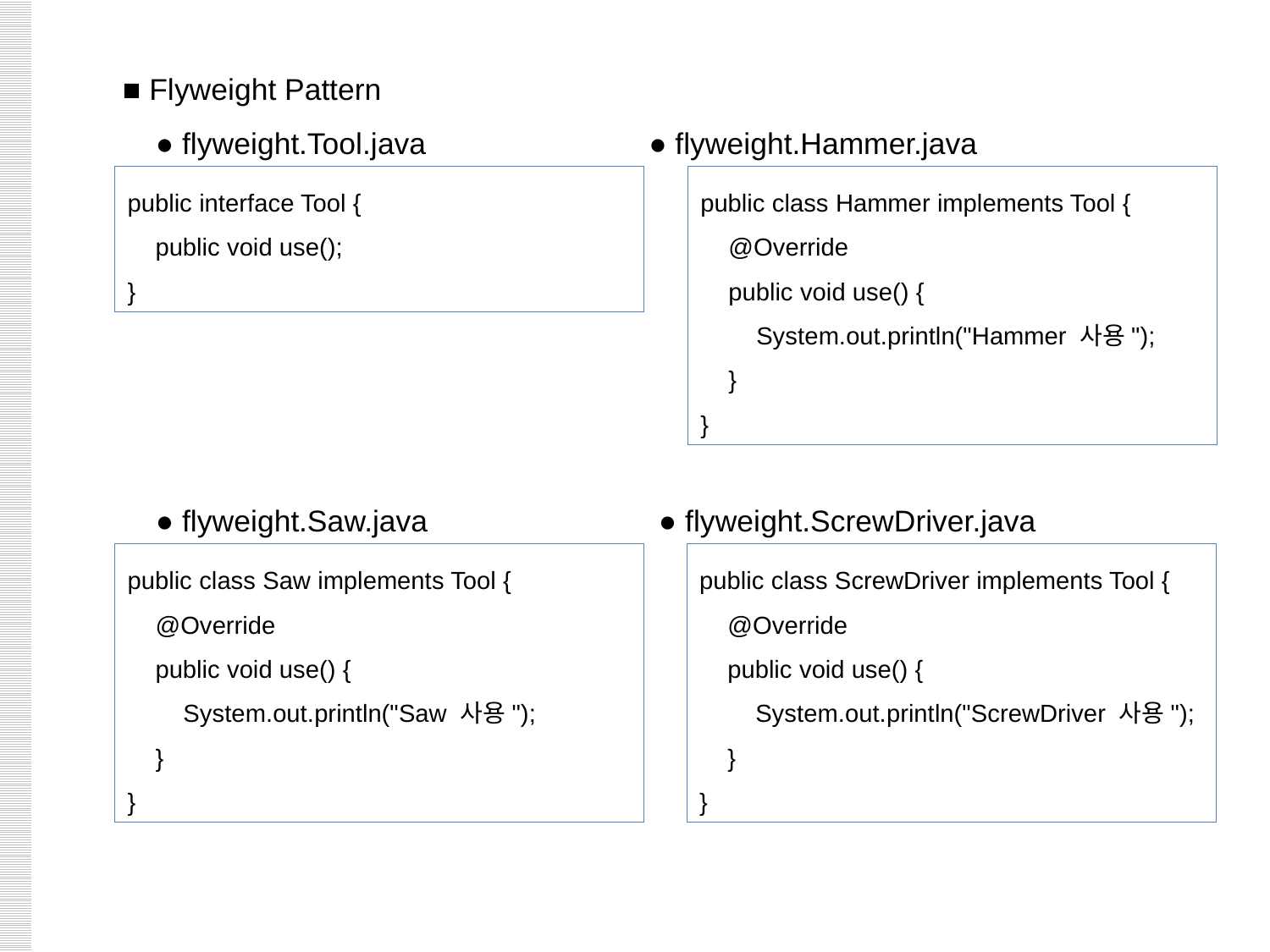

■ Flyweight Pattern
    ● flyweight.Tool.java                           ● flyweight.Hammer.java

    ● flyweight.Saw.java                            ● flyweight.ScrewDriver.java
public interface Tool {
    public void use();
}
public class Hammer implements Tool {
    @Override
    public void use() {
        System.out.println("Hammer 사용");
    }
}
public class ScrewDriver implements Tool {
    @Override
    public void use() {
        System.out.println("ScrewDriver 사용");
    }
}
public class Saw implements Tool {
    @Override
    public void use() {
        System.out.println("Saw 사용");
    }
}